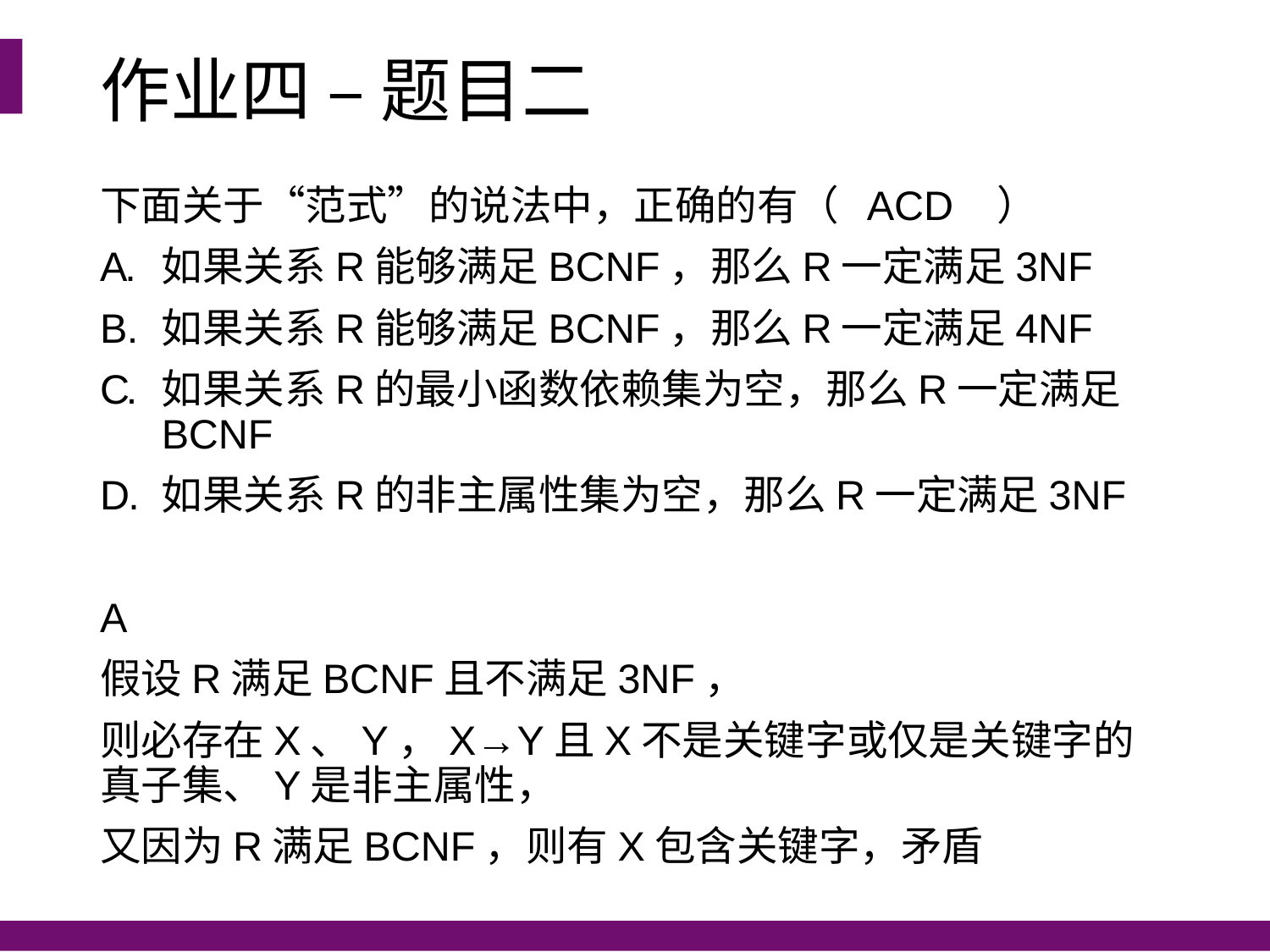

# 作业四 – 题目二
下面关于“范式”的说法中，正确的有（  ACD   ）
如果关系R能够满足BCNF，那么R一定满足3NF
如果关系R能够满足BCNF，那么R一定满足4NF
如果关系R的最小函数依赖集为空，那么R一定满足BCNF
如果关系R的非主属性集为空，那么R一定满足3NF

A
假设R满足BCNF且不满足3NF，
则必存在X、Y，X→Y且X不是关键字或仅是关键字的真子集、Y是非主属性，
又因为R满足BCNF，则有X包含关键字，矛盾
21